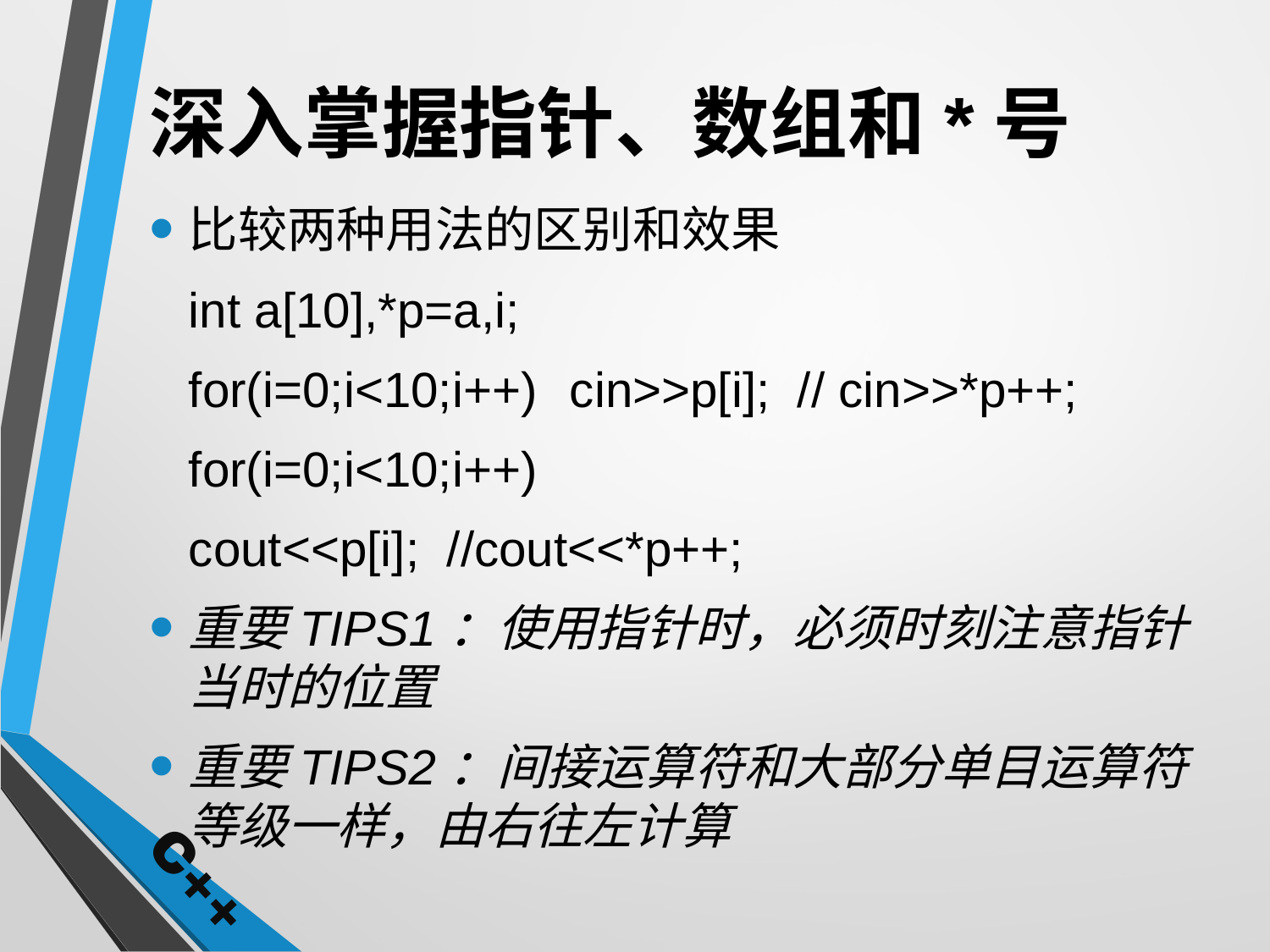

# 深入掌握指针、数组和*号
比较两种用法的区别和效果
	int a[10],*p=a,i;
	for(i=0;i<10;i++)	cin>>p[i];  // cin>>*p++;
	for(i=0;i<10;i++)
	cout<<p[i];  //cout<<*p++;
重要TIPS1：使用指针时，必须时刻注意指针当时的位置
重要TIPS2：间接运算符和大部分单目运算符等级一样，由右往左计算